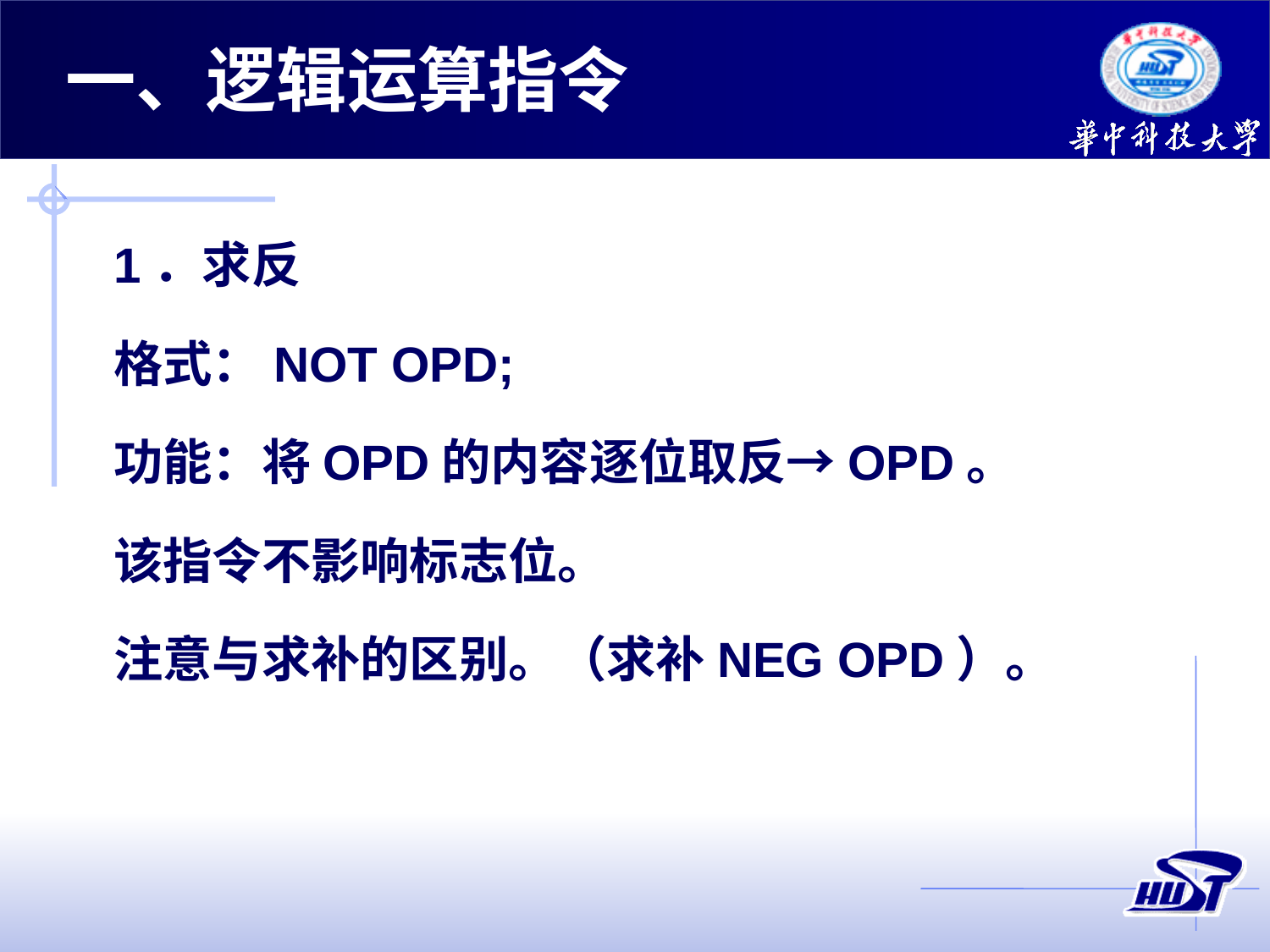

# 一、逻辑运算指令
1．求反
格式：NOT OPD;
功能：将OPD的内容逐位取反→OPD。
该指令不影响标志位。
注意与求补的区别。（求补NEG OPD）。